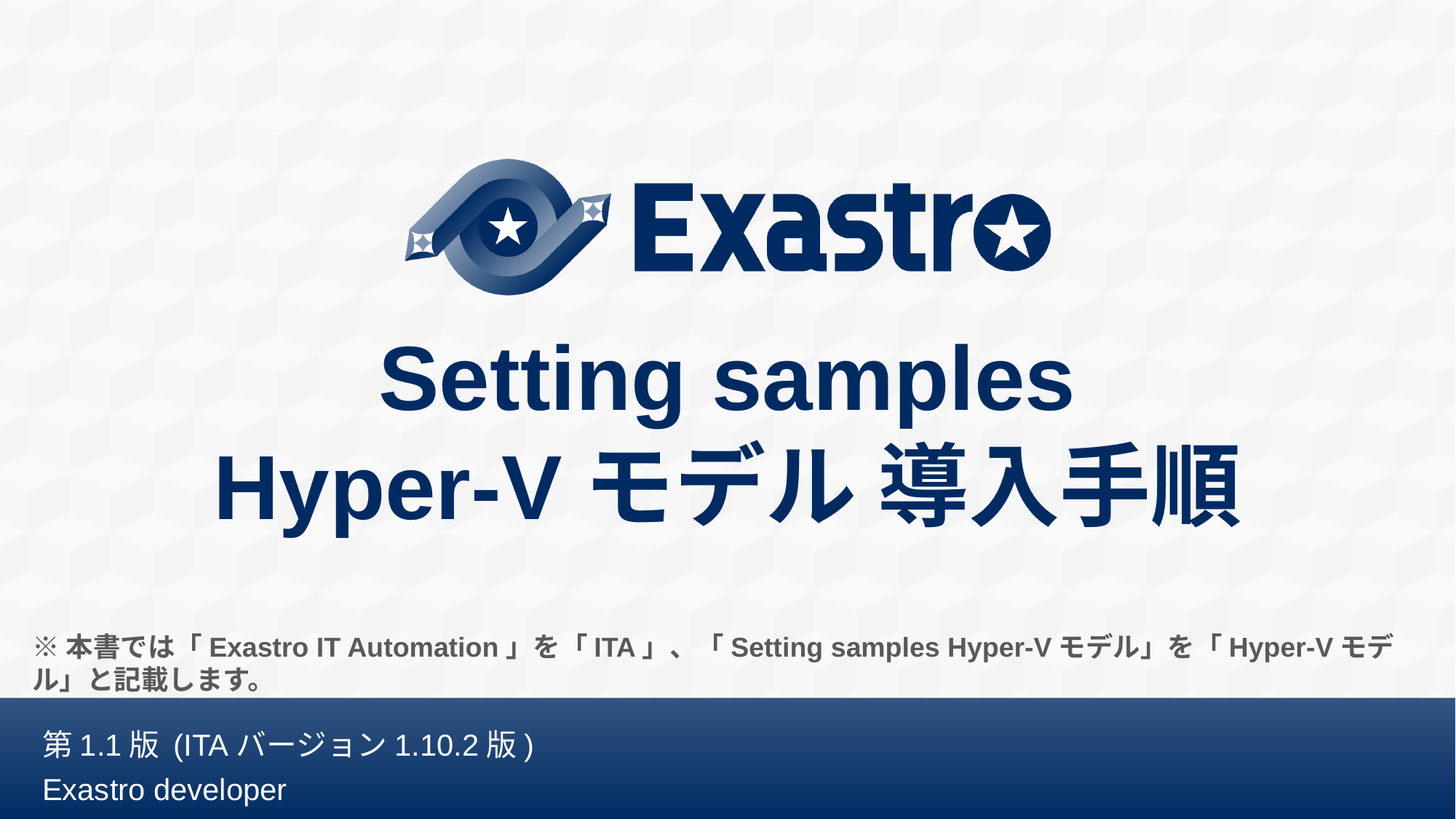

# Setting samples Hyper-Vモデル 導入手順
※本書では「Exastro IT Automation」を「ITA」、「Setting samples Hyper-Vモデル」を「Hyper-Vモデル」と記載します。
第1.1版 (ITAバージョン1.10.2版)
Exastro developer